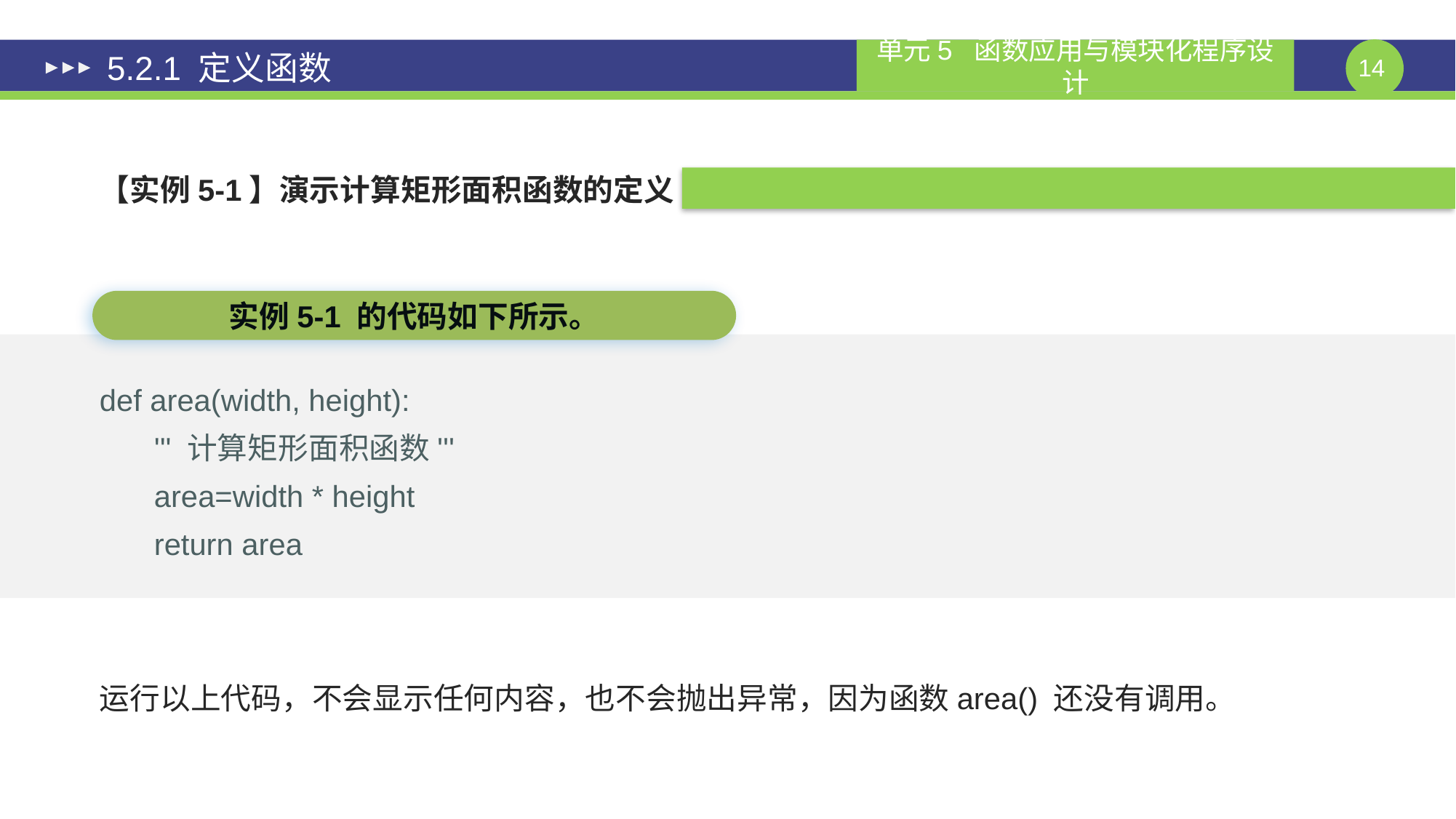

# 5.2.1 定义函数
【实例5-1】演示计算矩形面积函数的定义

实例5-1 的代码如下所示。

def area(width, height):
	''' 计算矩形面积函数'''
	area=width * height
	return area
运行以上代码，不会显示任何内容，也不会抛出异常，因为函数area() 还没有调用。